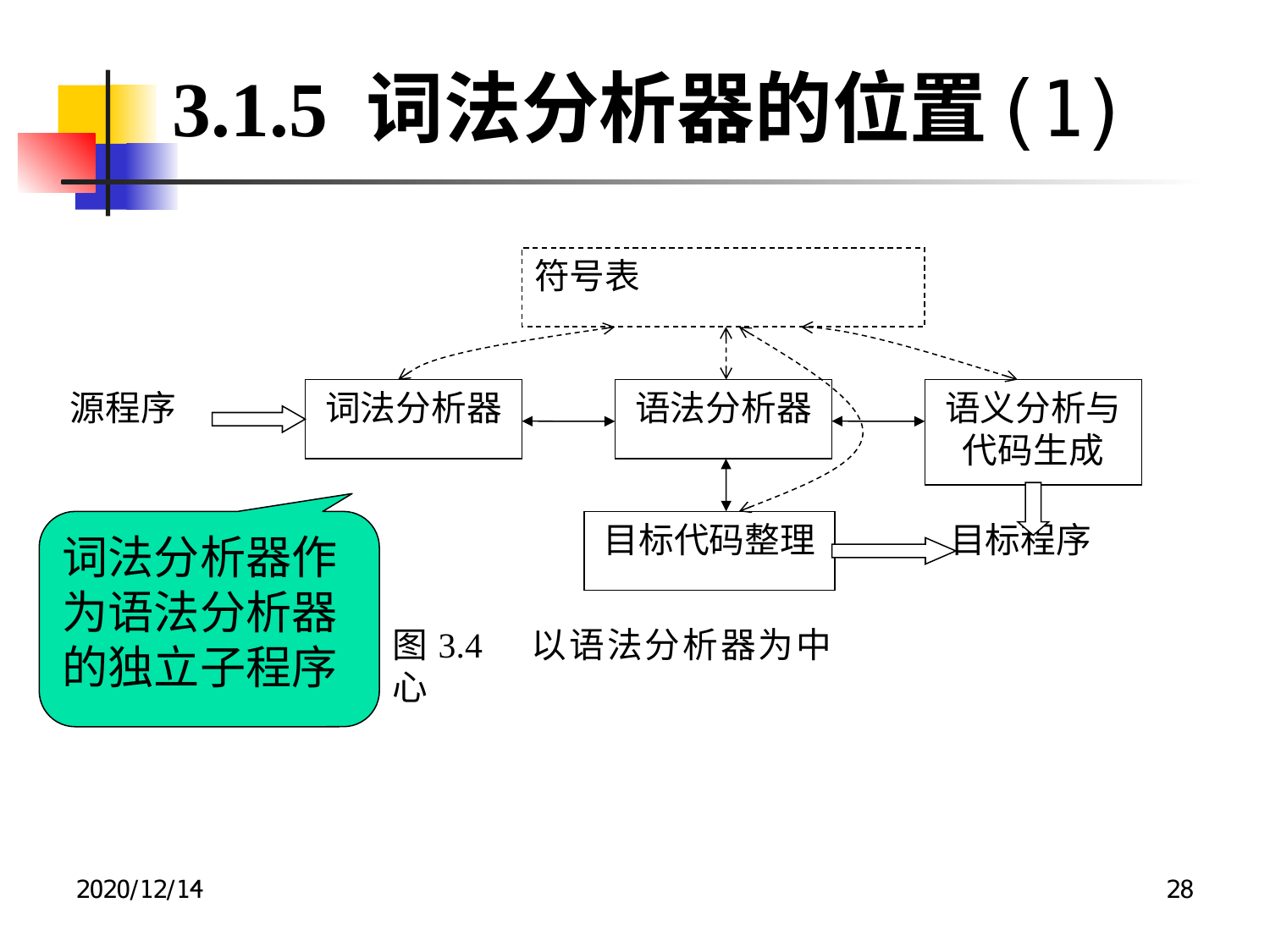

3.1.5 词法分析器的位置(1)

符号表

源程序
词法分析器
语法分析器
语义分析与代码生成

目标代码整理
目标程序

图3.4　以语法分析器为中心
词法分析器作为语法分析器的独立子程序
2020/12/14
28